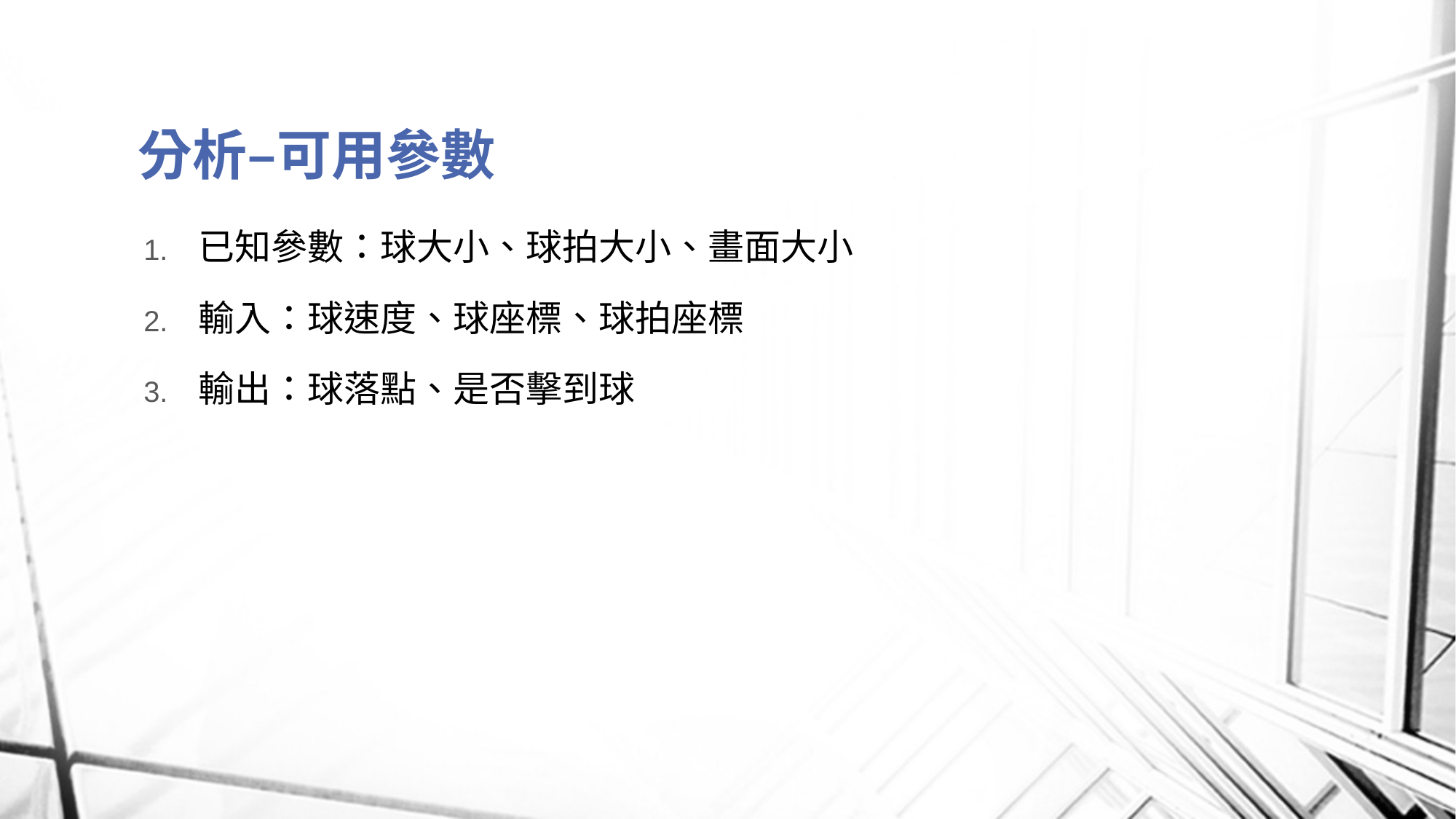

# 分析–可用參數
已知參數：球大小、球拍大小、畫面大小
輸入：球速度、球座標、球拍座標
輸出：球落點、是否擊到球